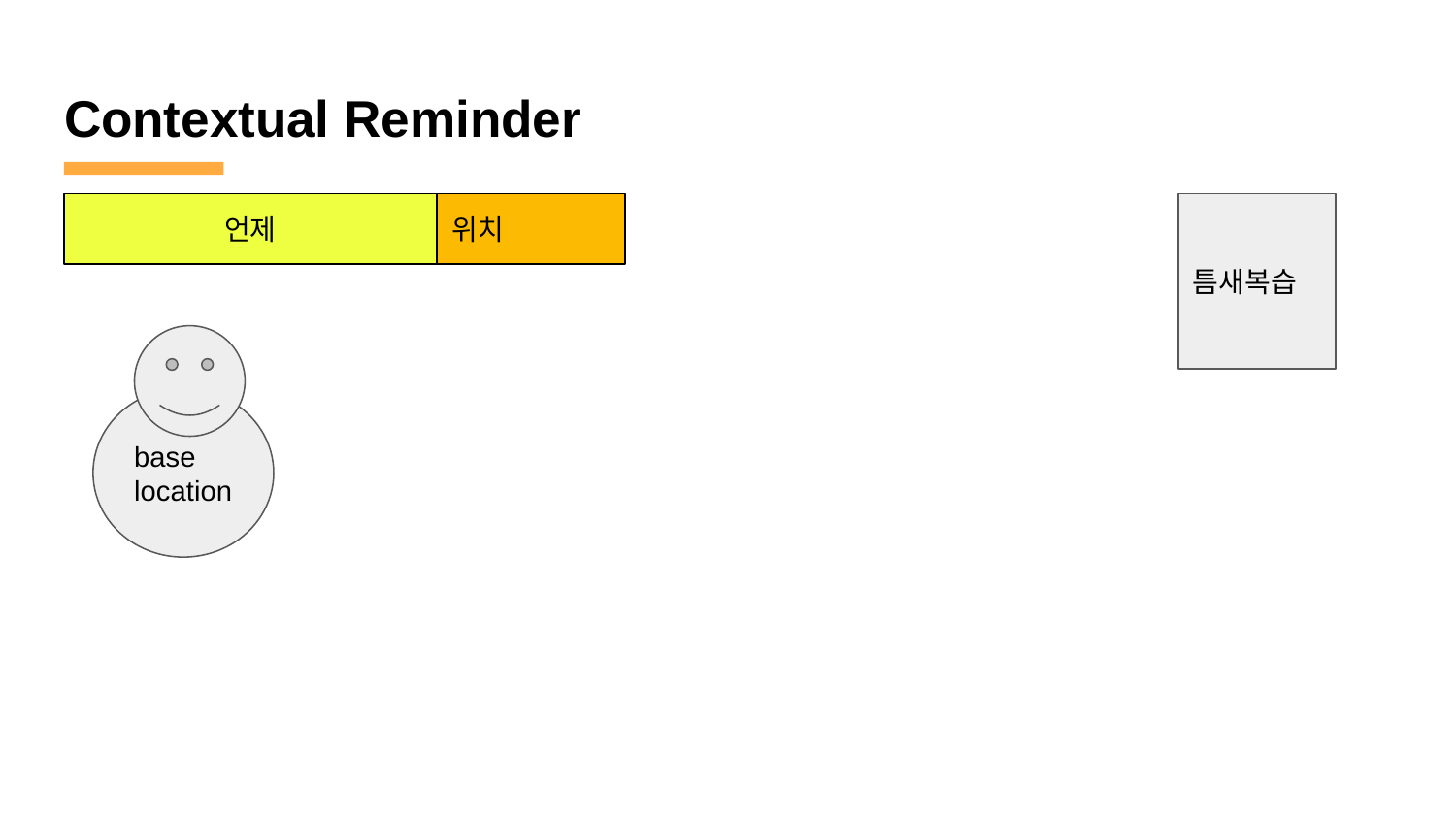

# Contextual Reminder

언제
위치
틈새복습

base location